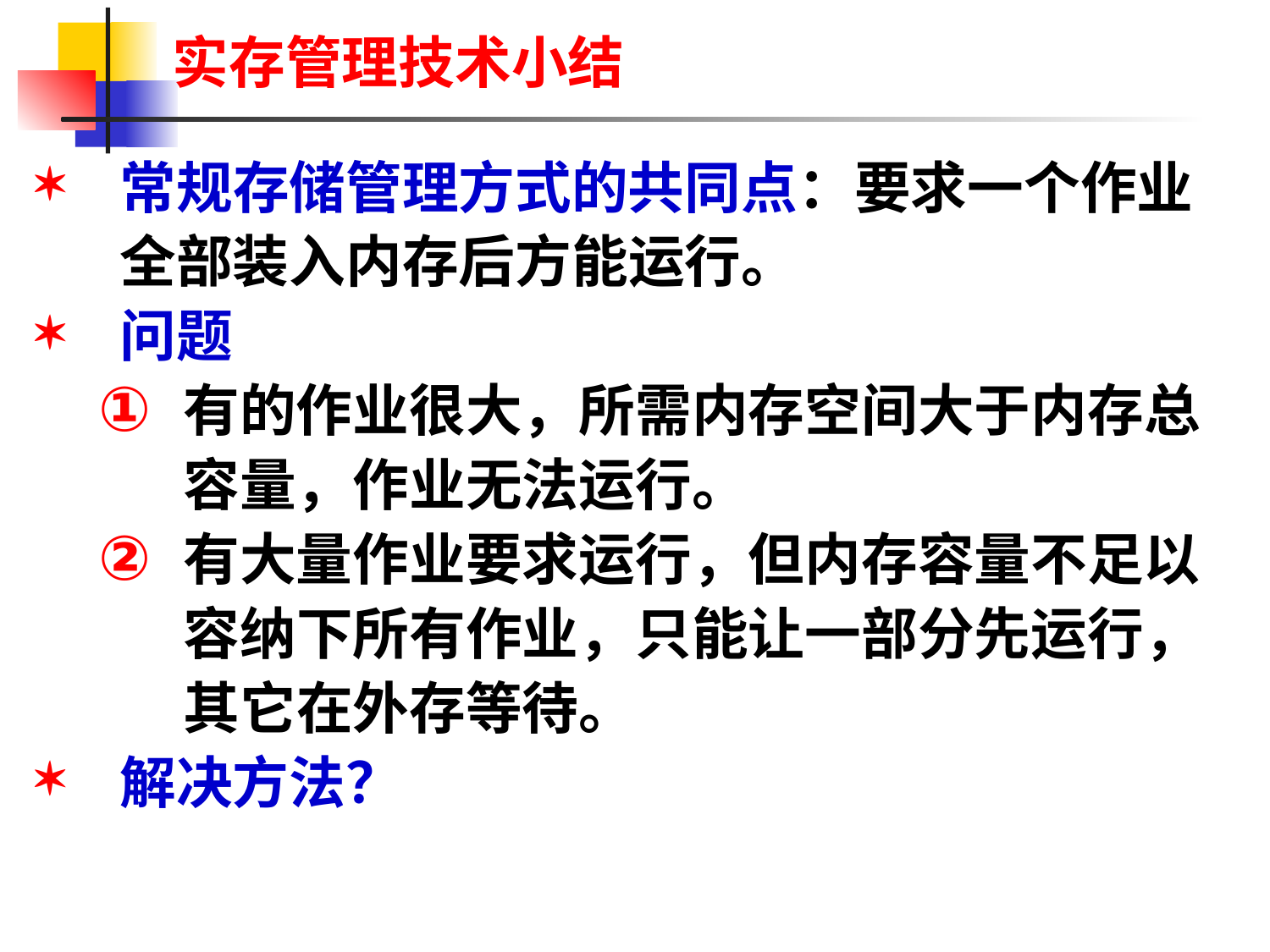

# 实存管理技术小结
常规存储管理方式的共同点：要求一个作业全部装入内存后方能运行。
问题
有的作业很大，所需内存空间大于内存总容量，作业无法运行。
有大量作业要求运行，但内存容量不足以容纳下所有作业，只能让一部分先运行，其它在外存等待。
解决方法？